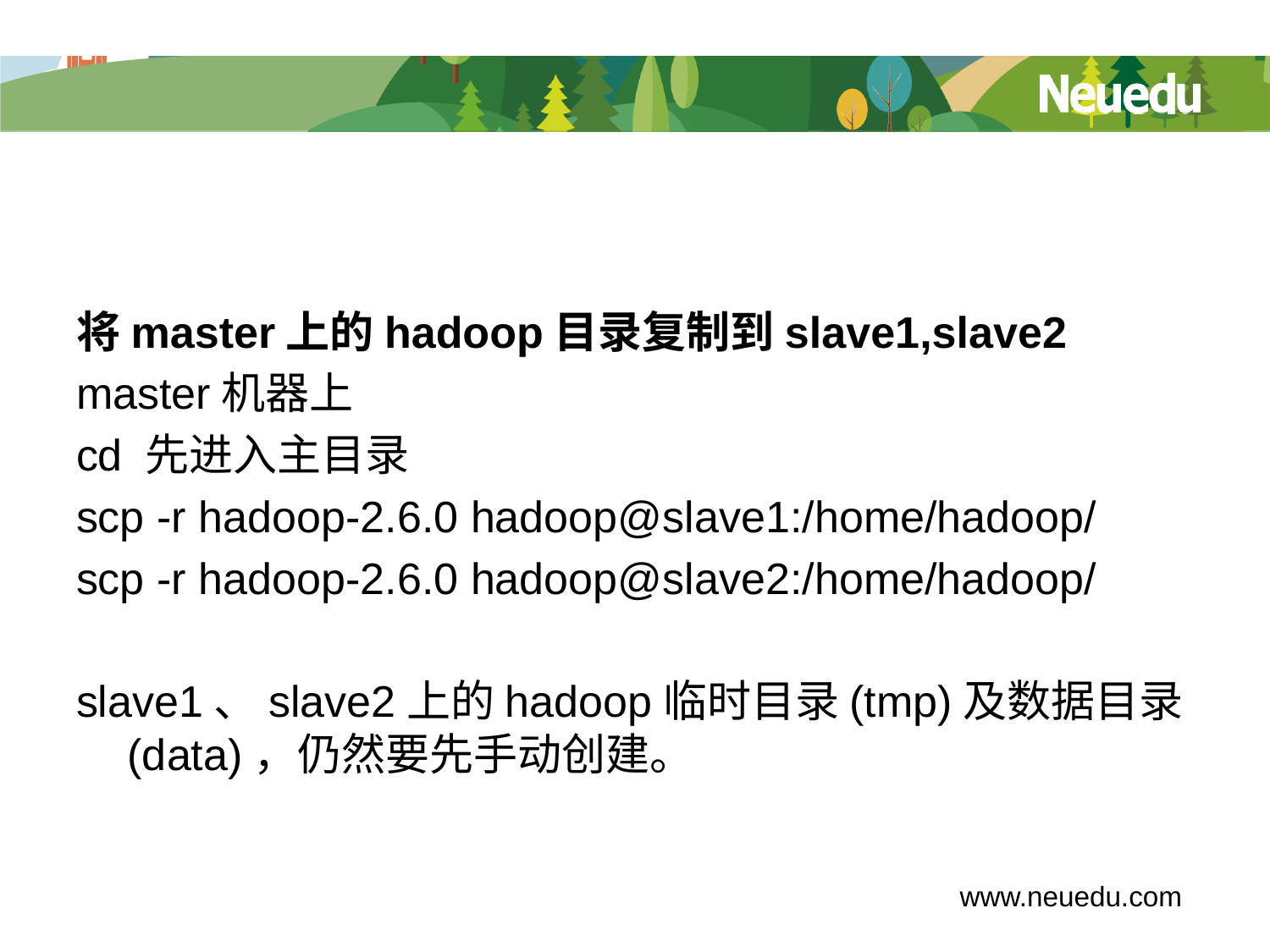

#
将master上的hadoop目录复制到slave1,slave2
master机器上
cd 先进入主目录
scp -r hadoop-2.6.0 hadoop@slave1:/home/hadoop/
scp -r hadoop-2.6.0 hadoop@slave2:/home/hadoop/

slave1、slave2上的hadoop临时目录(tmp)及数据目录(data)，仍然要先手动创建。